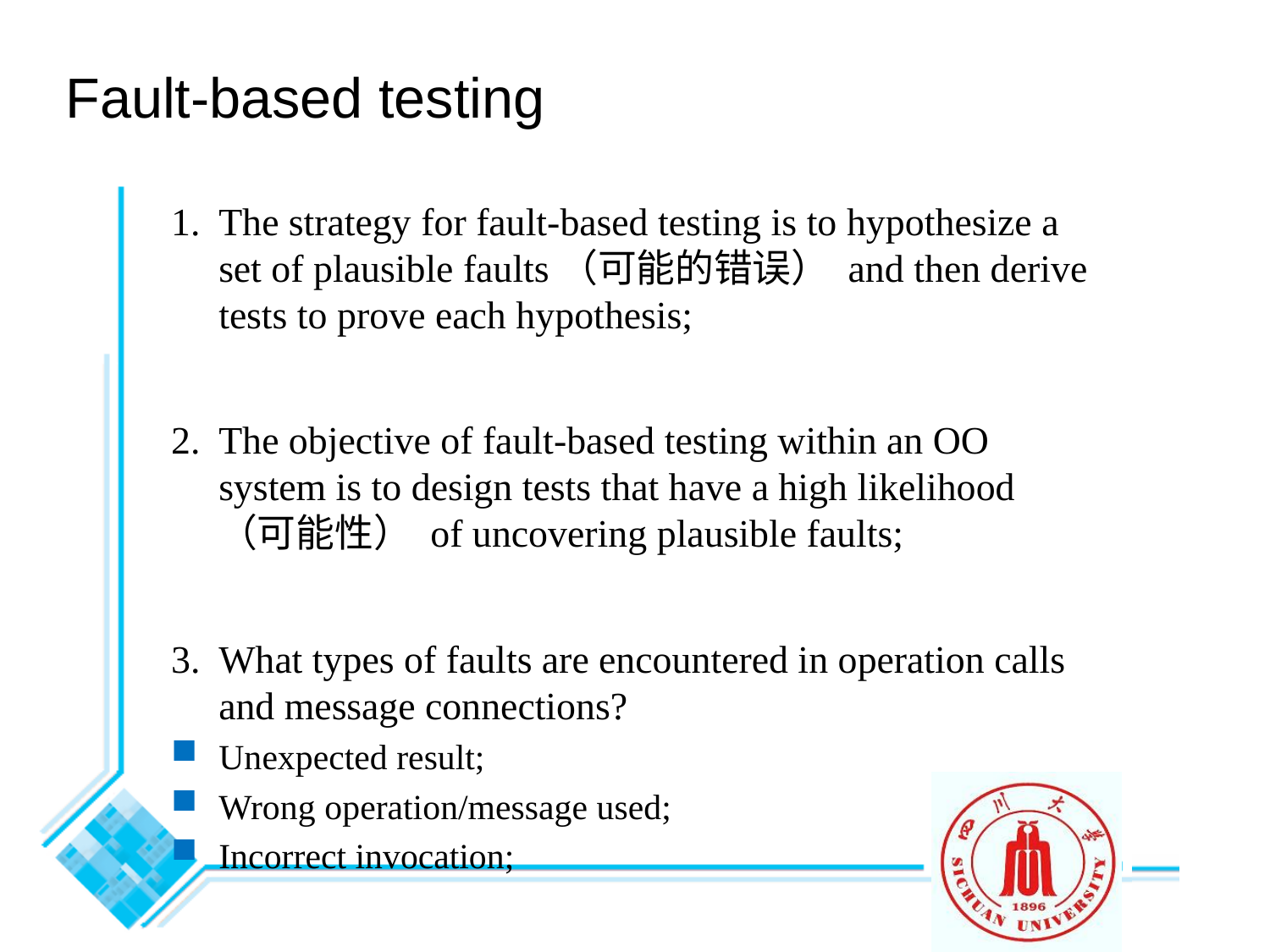

# Fault-based testing

The strategy for fault-based testing is to hypothesize a set of plausible faults（可能的错误） and then derive tests to prove each hypothesis;

The objective of fault-based testing within an OO system is to design tests that have a high likelihood（可能性） of uncovering plausible faults;

What types of faults are encountered in operation calls and message connections?
Unexpected result;
Wrong operation/message used;
Incorrect invocation;